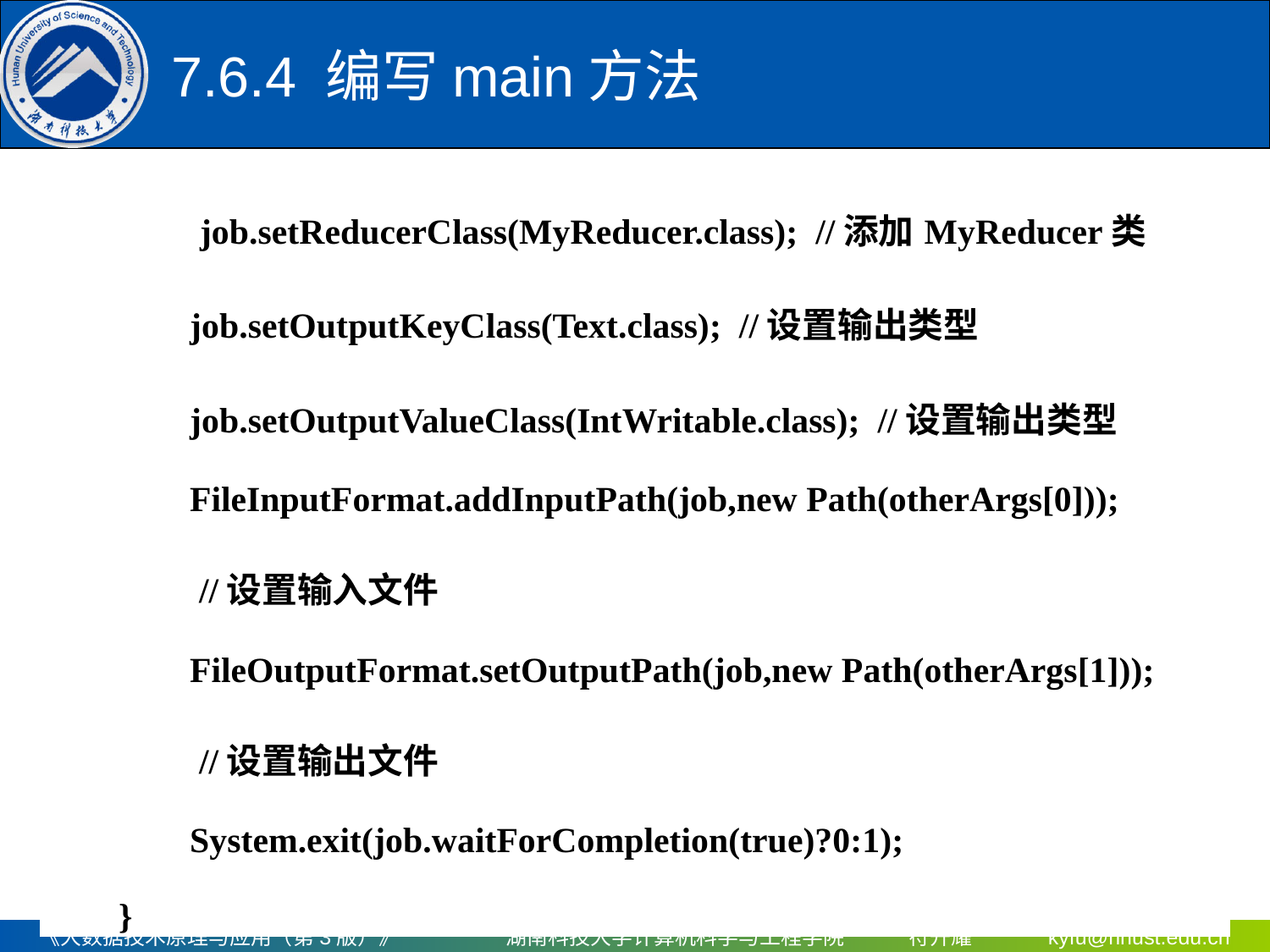

7.6.4 编写main方法
| job.setReducerClass(MyReducer.class); //添加MyReducer类 job.setOutputKeyClass(Text.class); //设置输出类型 job.setOutputValueClass(IntWritable.class); //设置输出类型 FileInputFormat.addInputPath(job,new Path(otherArgs[0])); 　　　　//设置输入文件 FileOutputFormat.setOutputPath(job,new Path(otherArgs[1])); 　　　　//设置输出文件 System.exit(job.waitForCompletion(true)?0:1); } |
| --- |